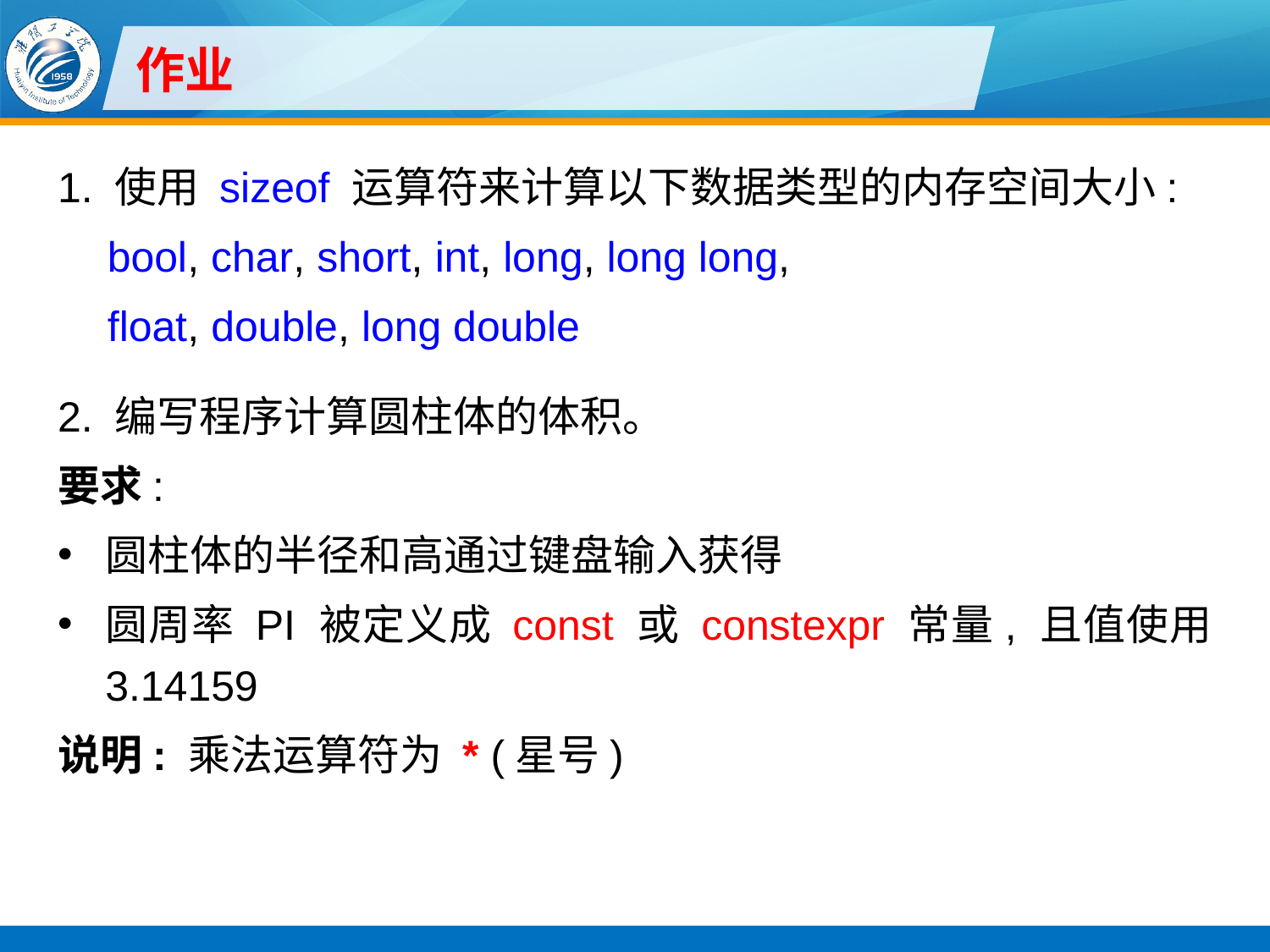

# 作业
1. 使用 sizeof 运算符来计算以下数据类型的内存空间大小:
bool, char, short, int, long, long long,
float, double, long double
2. 编写程序计算圆柱体的体积。
要求:
圆柱体的半径和高通过键盘输入获得
圆周率 PI 被定义成 const 或 constexpr 常量, 且值使用 3.14159
说明: 乘法运算符为 * (星号)